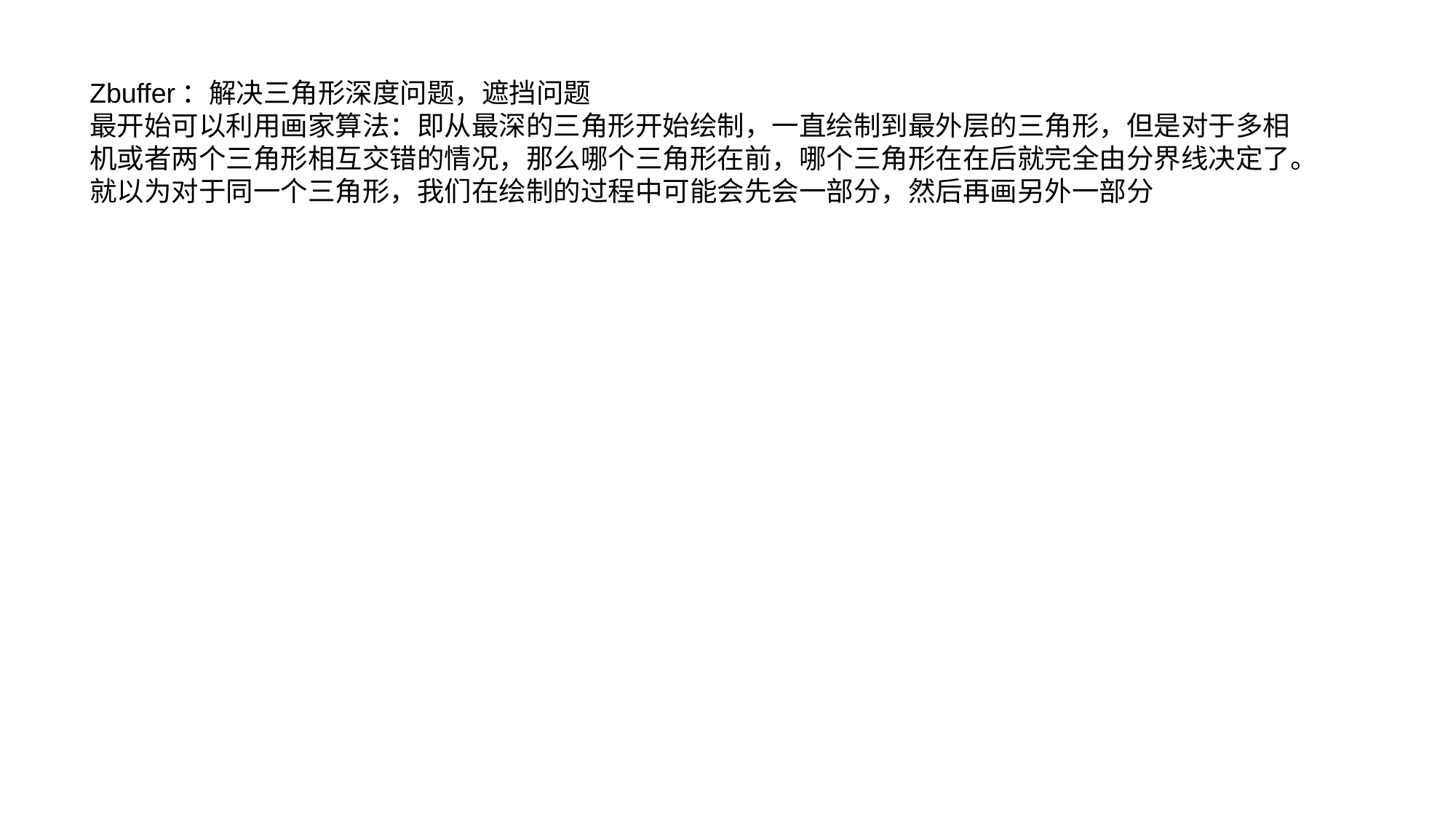

Zbuffer：解决三角形深度问题，遮挡问题
最开始可以利用画家算法：即从最深的三角形开始绘制，一直绘制到最外层的三角形，但是对于多相机或者两个三角形相互交错的情况，那么哪个三角形在前，哪个三角形在在后就完全由分界线决定了。
就以为对于同一个三角形，我们在绘制的过程中可能会先会一部分，然后再画另外一部分